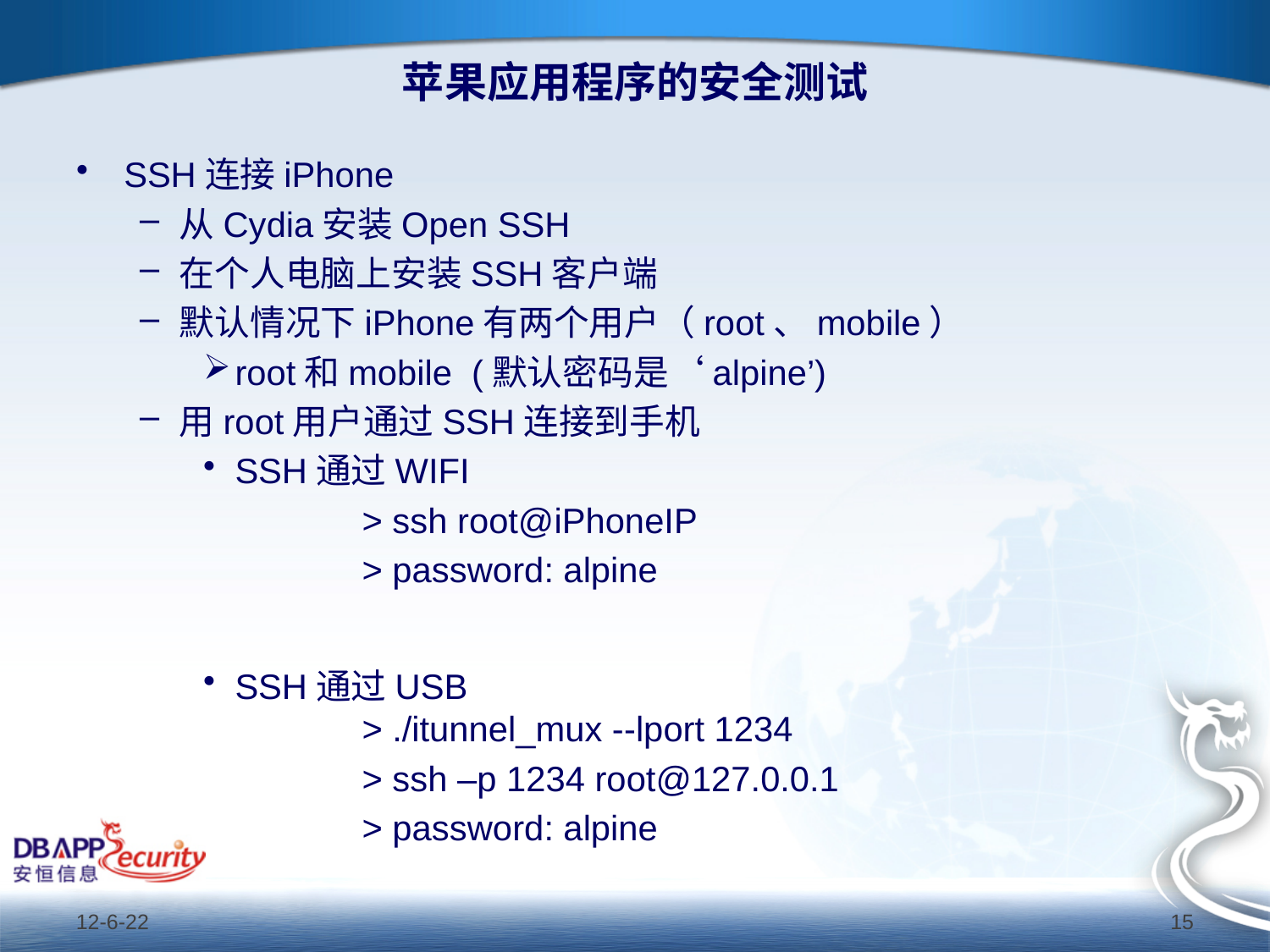

# 苹果应用程序的安全测试
SSH连接iPhone
从Cydia安装Open SSH
在个人电脑上安装SSH客户端
默认情况下iPhone有两个用户（root、mobile）
root和mobile  (默认密码是‘alpine’)
用root用户通过SSH连接到手机
SSH通过WIFI
		> ssh root@iPhoneIP
		> password: alpine

SSH通过USB
	> ./itunnel_mux --lport 1234
		> ssh –p 1234 root@127.0.0.1
		> password: alpine